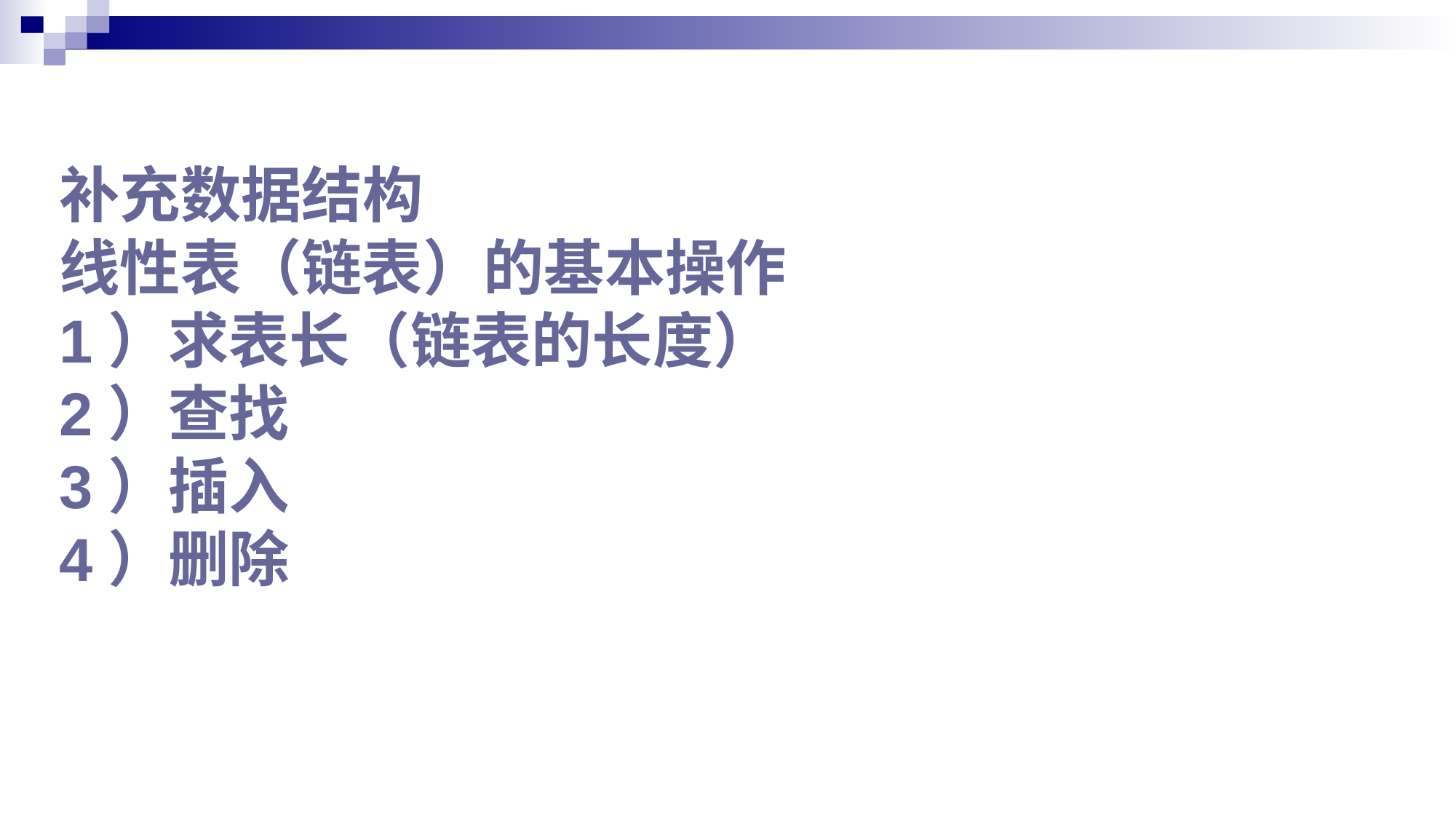

# 补充数据结构 线性表（链表）的基本操作 1）求表长（链表的长度） 2）查找 3）插入 4）删除